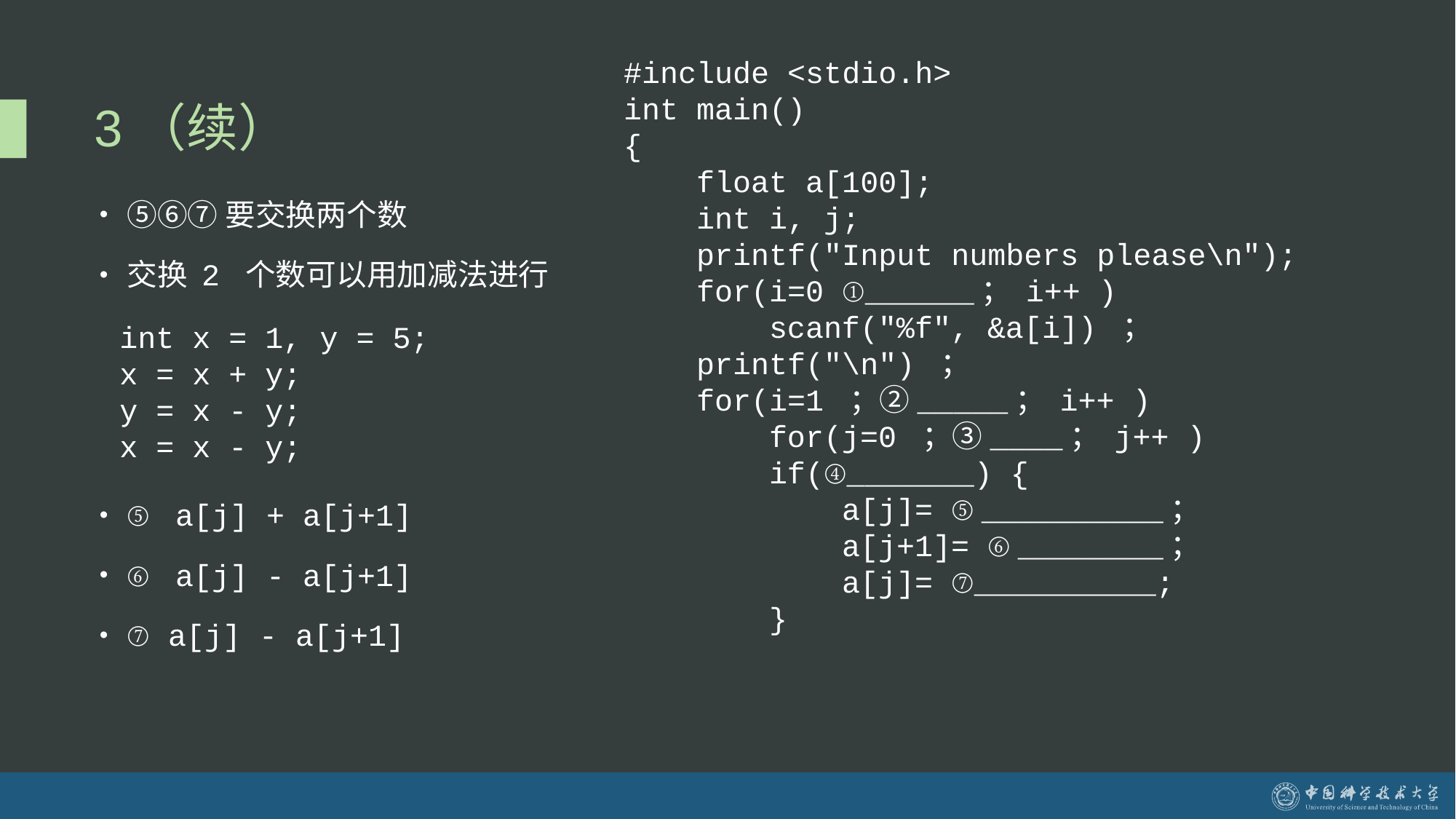

#include <stdio.h>
int main()
{
    float a[100];
    int i, j;
    printf("Input numbers please\n");
    for(i=0 ①______； i++ )
        scanf("%f", &a[i]) ；
    printf("\n") ；
    for(i=1 ；②_____； i++ )
        for(j=0 ；③____； j++ )
        if(④_______) {
            a[j]= ⑤__________；
            a[j+1]= ⑥________；
            a[j]= ⑦__________;
        }
# 3（续）
⑤⑥⑦要交换两个数
交换 2 个数可以用加减法进行

⑤ a[j] + a[j+1]
⑥ a[j] - a[j+1]
⑦ a[j] - a[j+1]
int x = 1, y = 5;
x = x + y;
y = x - y;
x = x - y;